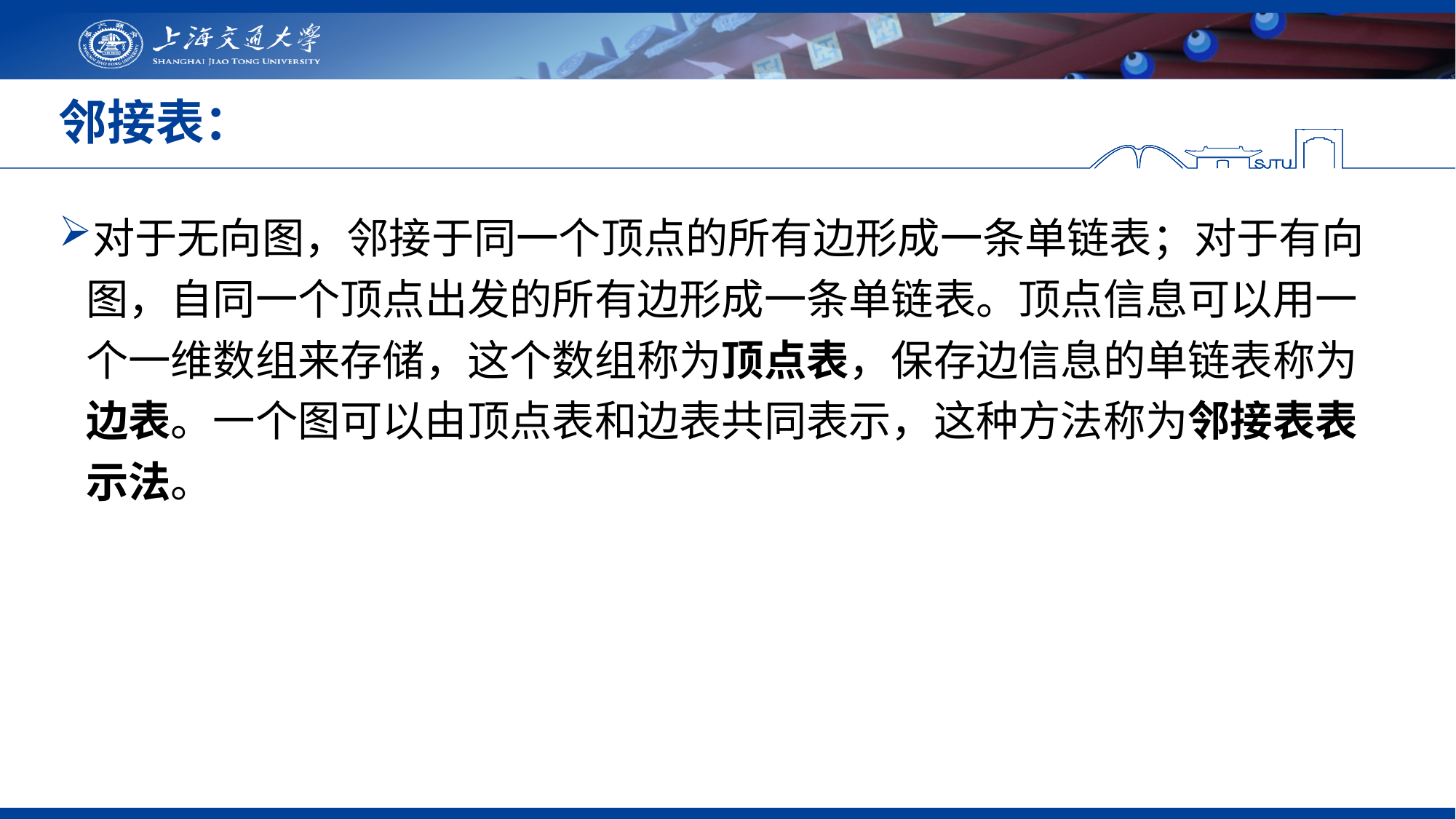

# 邻接表：
对于无向图，邻接于同一个顶点的所有边形成一条单链表；对于有向图，自同一个顶点出发的所有边形成一条单链表。顶点信息可以用一个一维数组来存储，这个数组称为顶点表，保存边信息的单链表称为边表。一个图可以由顶点表和边表共同表示，这种方法称为邻接表表示法。